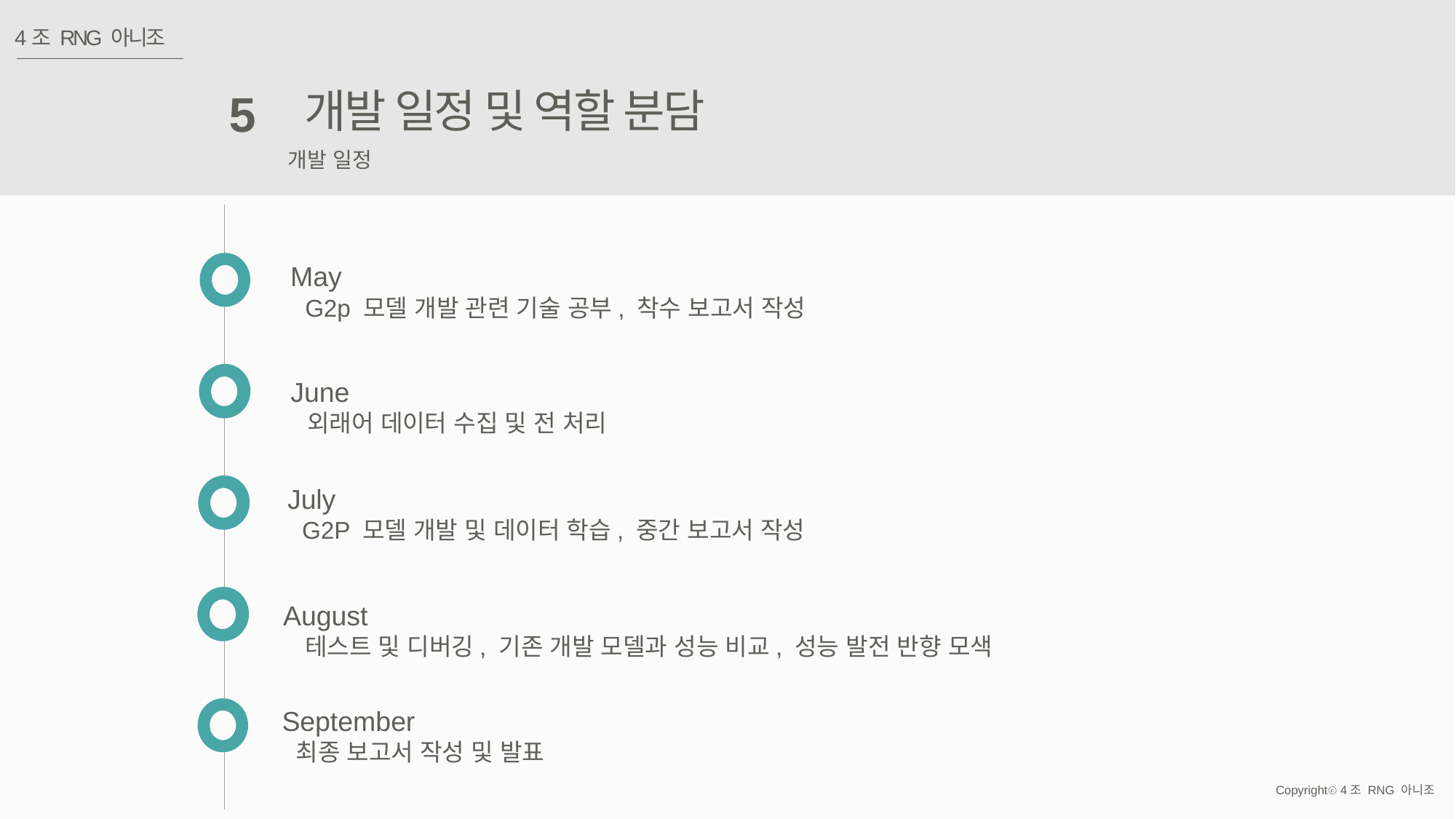

4조 RNG 아니조

개발 일정 및 역할 분담
5
개발 일정

May
G2p 모델 개발 관련 기술 공부, 착수 보고서 작성
June
외래어 데이터 수집 및 전 처리
July
G2P 모델 개발 및 데이터 학습, 중간 보고서 작성
August
테스트 및 디버깅, 기존 개발 모델과 성능 비교, 성능 발전 반향 모색
September
최종 보고서 작성 및 발표